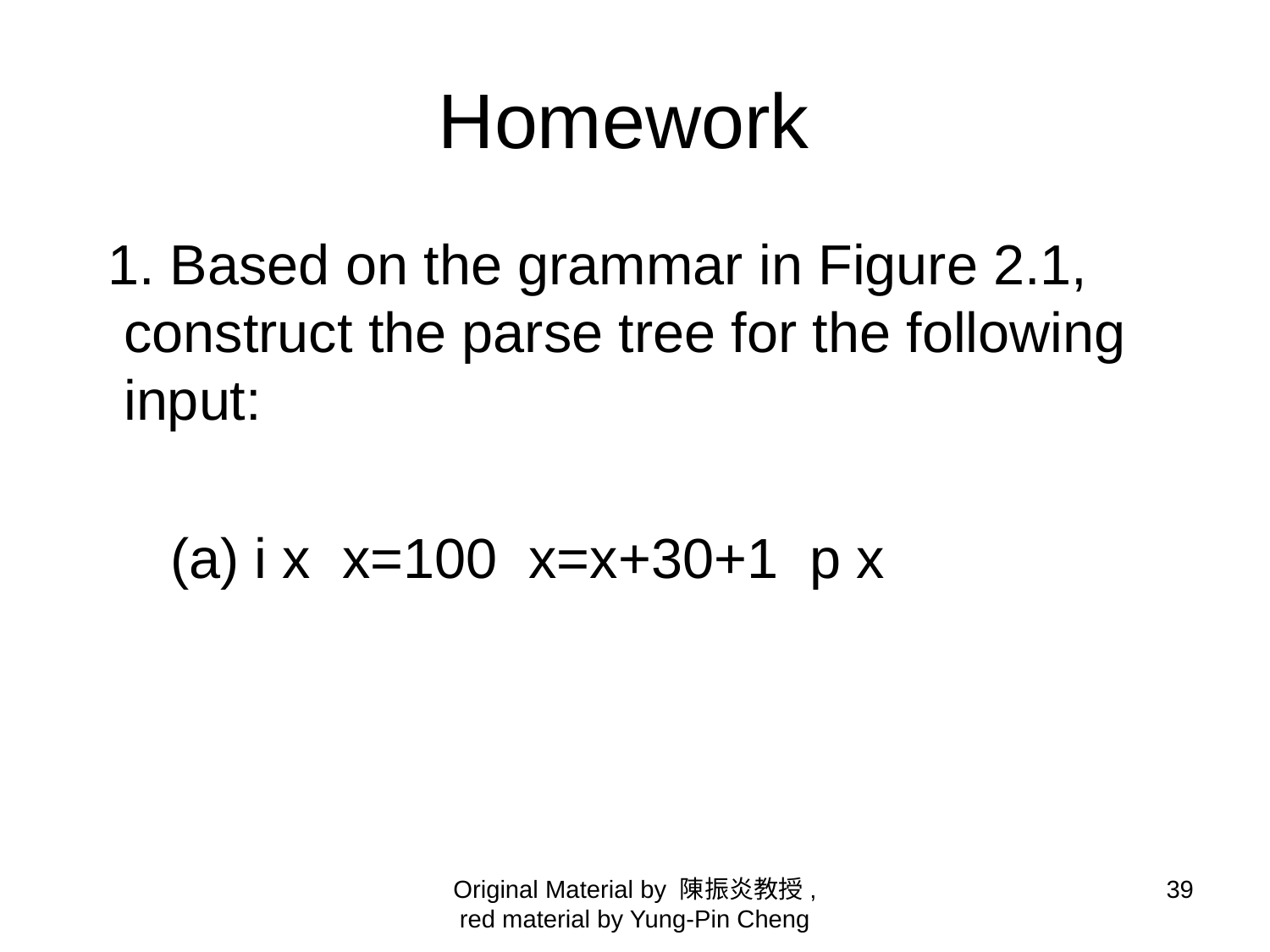

# Homework
  1. Based on the grammar in Figure 2.1, construct the parse tree for the following input:

      (a) i x  x=100  x=x+30+1  p x

Original Material by 陳振炎教授, red material by Yung-Pin Cheng
39